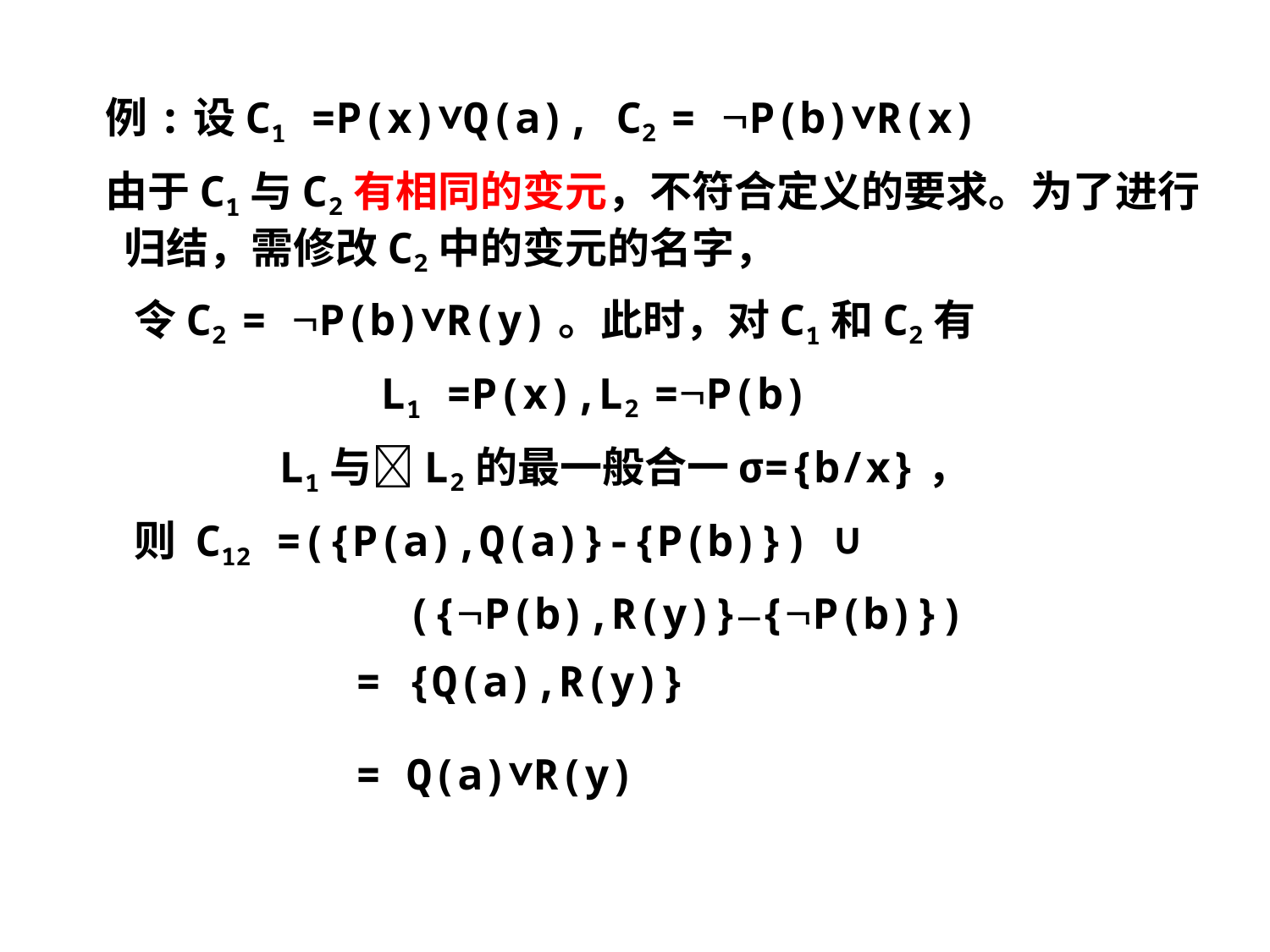

例:设C1 =P(x)∨Q(a), C2 = ¬P(b)∨R(x)
  由于C1与C2有相同的变元，不符合定义的要求。为了进行归结，需修改C2中的变元的名字，
     令C2 = ¬P(b)∨R(y)。此时，对C1和C2有
            L1 =P(x),L2 =¬P(b)
        L1与¬L2的最一般合一σ={b/x}，
     则 C12 =({P(a),Q(a)}-{P(b)}) ∪
             ({¬P(b),R(y)}–{¬P(b)})
           = {Q(a),R(y)}
           = Q(a)∨R(y)